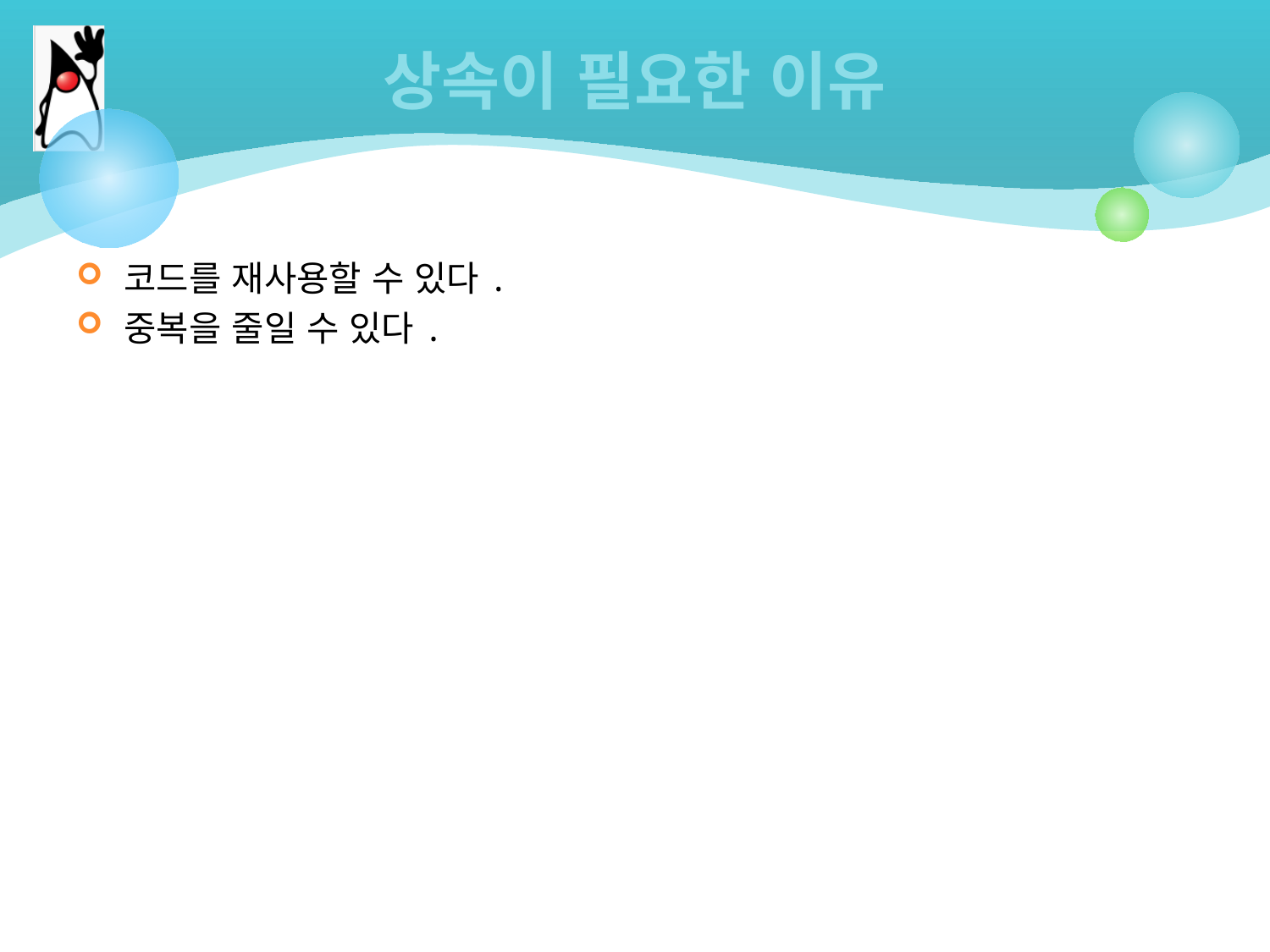

# 상속이 필요한 이유
코드를 재사용할 수 있다.
중복을 줄일 수 있다.